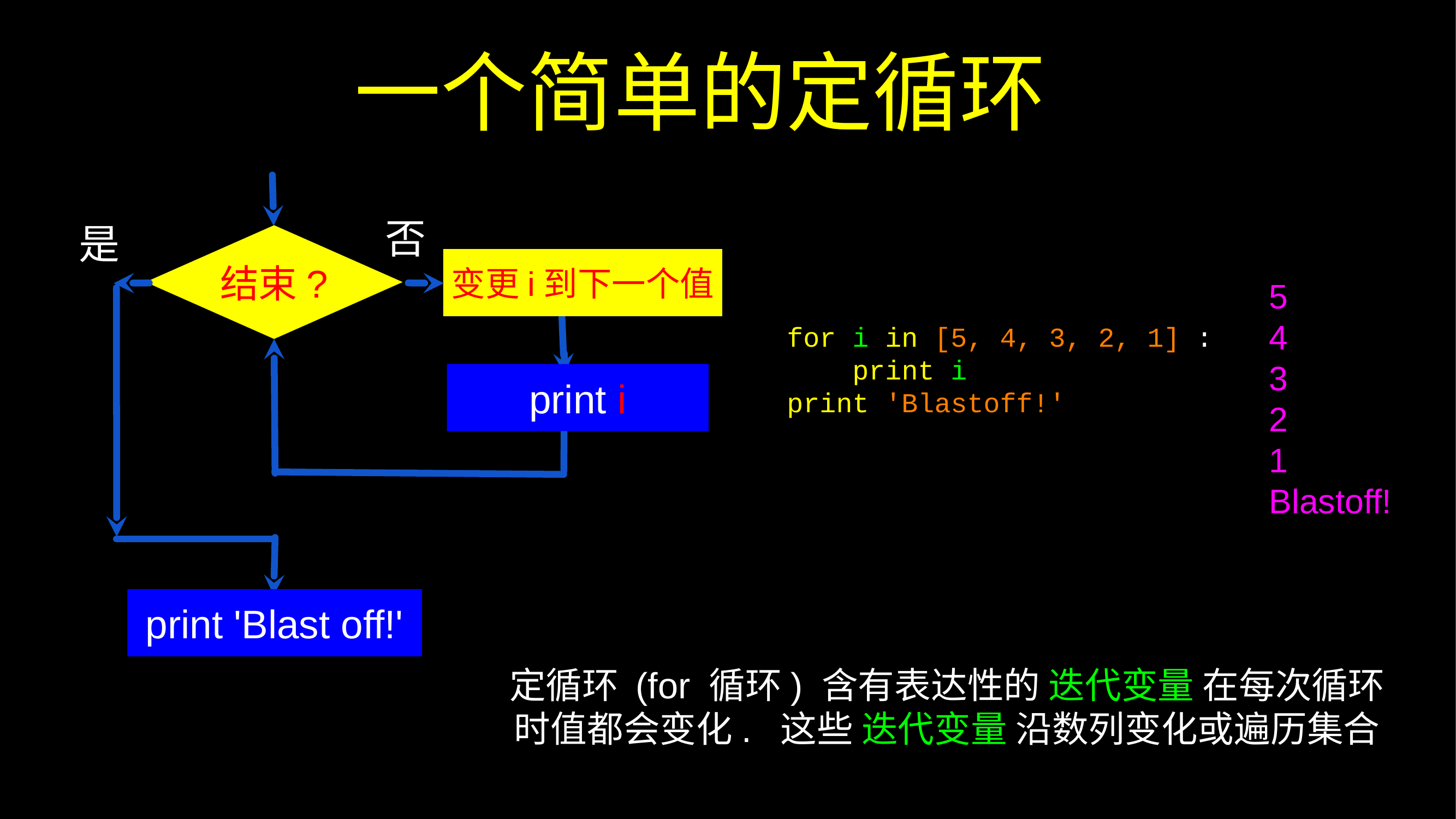

# 一个简单的定循环
否
是
结束?
变更i到下一个值
5
4
3
2
1
Blastoff!
for i in [5, 4, 3, 2, 1] :
    print i
print 'Blastoff!'
print i
print 'Blast off!'
定循环 (for 循环) 含有表达性的 迭代变量 在每次循环时值都会变化.  这些 迭代变量 沿数列变化或遍历集合